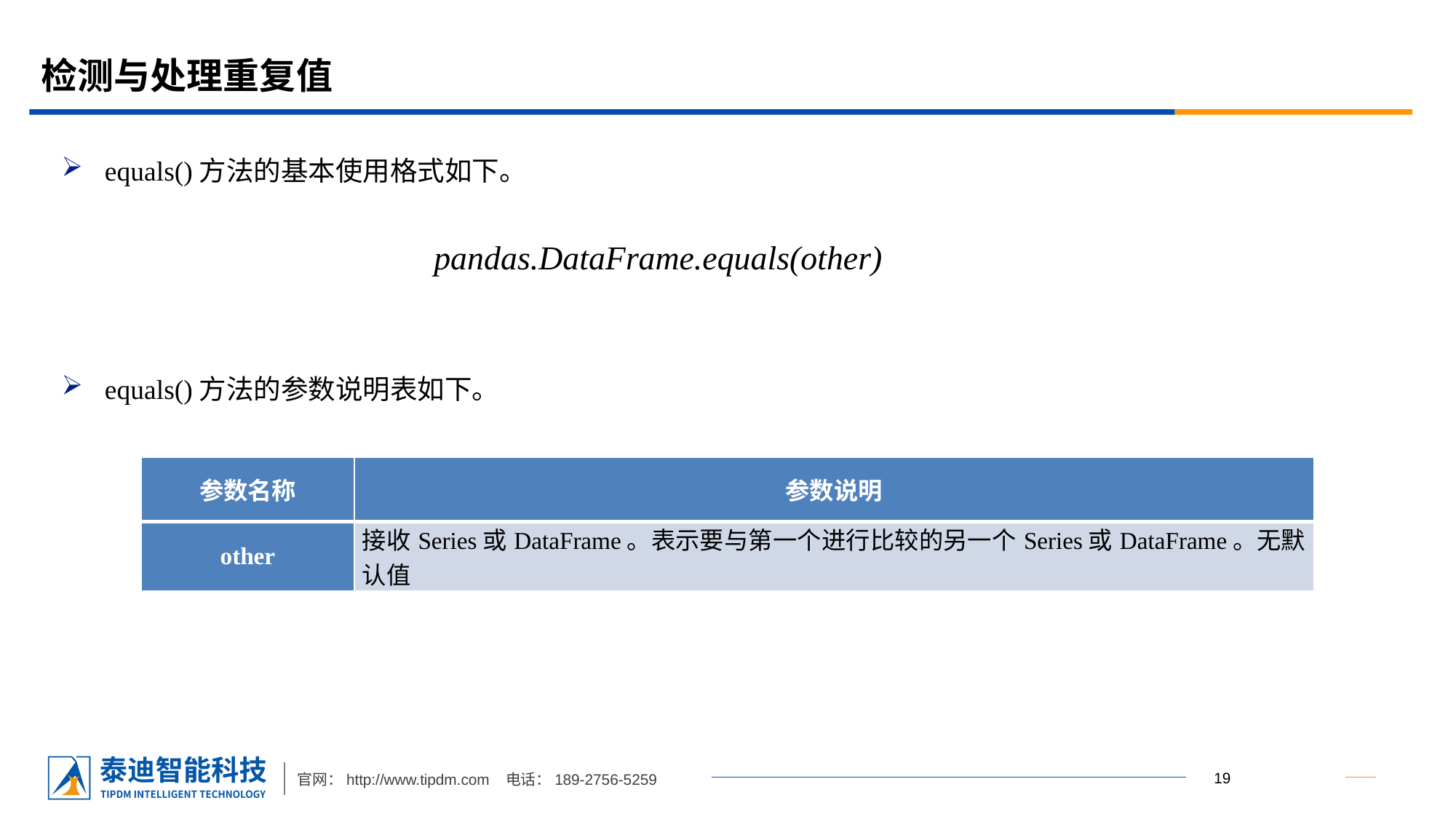

# 检测与处理重复值
equals()方法的基本使用格式如下。

equals()方法的参数说明表如下。

pandas.DataFrame.equals(other)
| 参数名称 | 参数说明 |
| --- | --- |
| other | 接收Series或DataFrame。表示要与第一个进行比较的另一个Series或DataFrame。无默认值 |